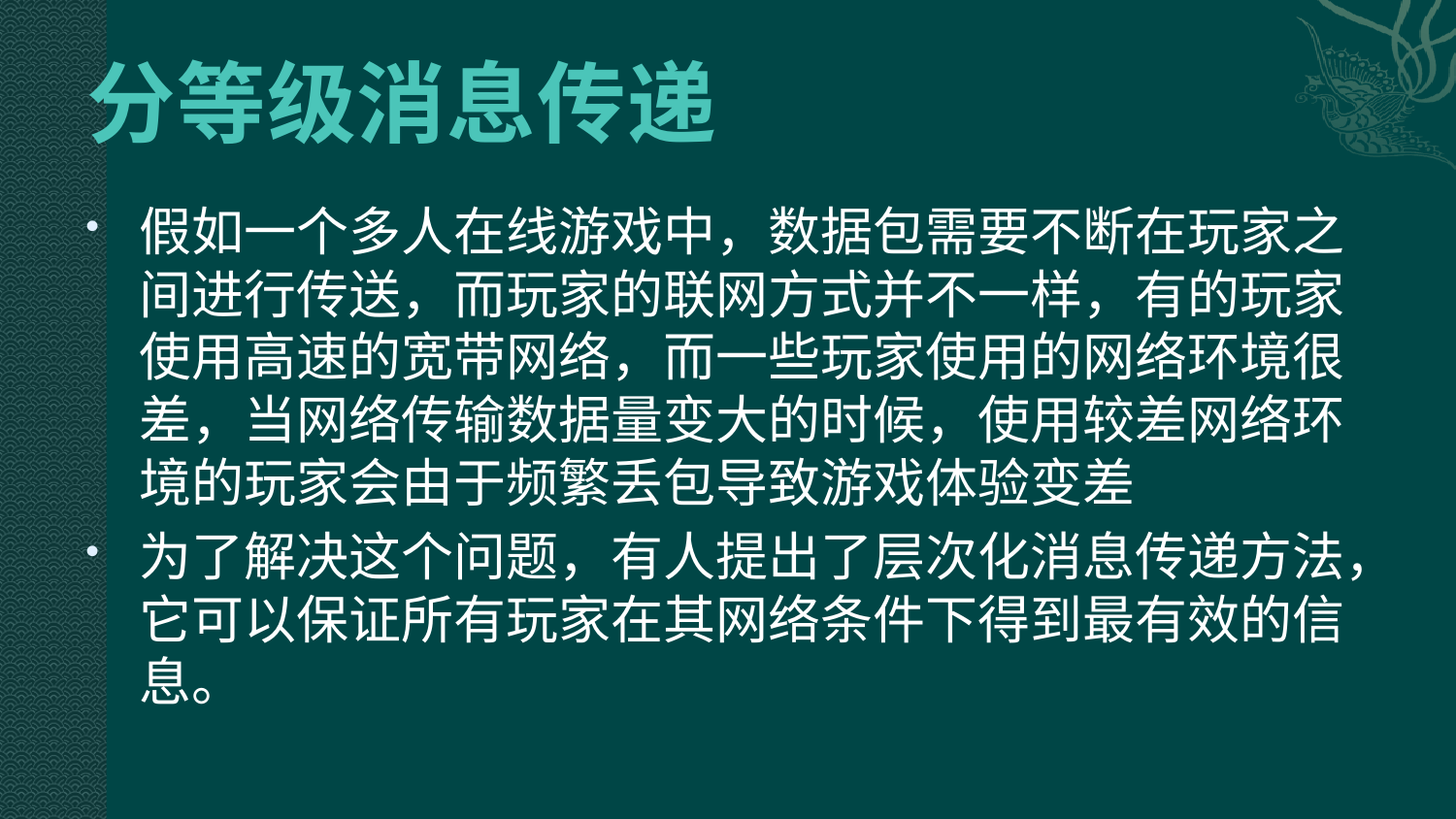

# 分等级消息传递
假如一个多人在线游戏中，数据包需要不断在玩家之间进行传送，而玩家的联网方式并不一样，有的玩家使用高速的宽带网络，而一些玩家使用的网络环境很差，当网络传输数据量变大的时候，使用较差网络环境的玩家会由于频繁丢包导致游戏体验变差
为了解决这个问题，有人提出了层次化消息传递方法，它可以保证所有玩家在其网络条件下得到最有效的信息。